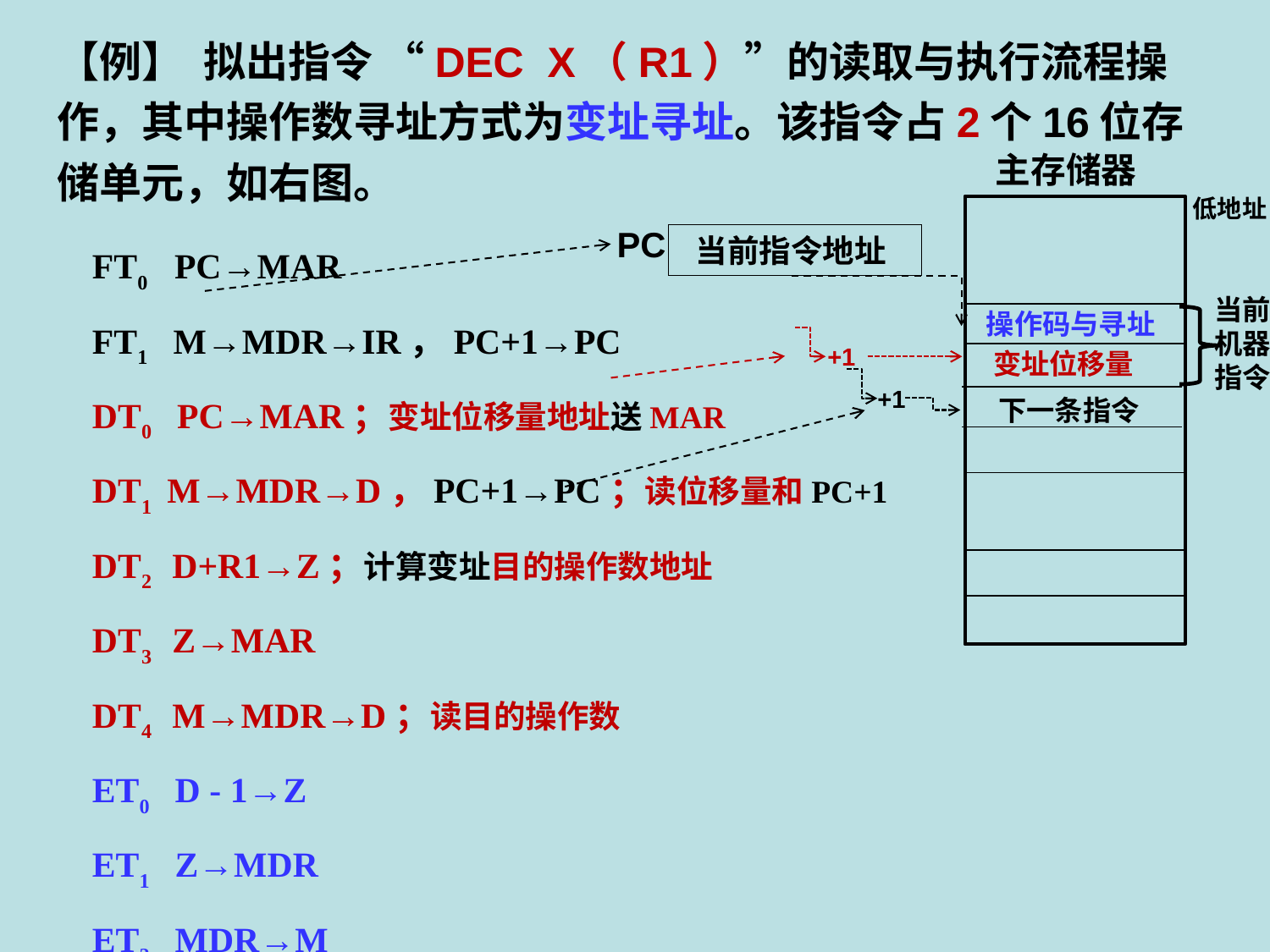

【例】  拟出指令 “DEC  X（R1）”的读取与执行流程操作，其中操作数寻址方式为变址寻址。该指令占2个16位存储单元，如右图。
主存储器
低地址

PC
 当前指令地址
FT0   PC→MAR
FT1     M→MDR→IR，PC+1→PC
DT0     PC→MAR；变址位移量地址送MAR
DT1   M→MDR→D，PC+1→PC；读位移量和PC+1
DT2    D+R1→Z；计算变址目的操作数地址
DT3    Z→MAR
DT4    M→MDR→D；读目的操作数
ET0     D - 1→Z
ET1     Z→MDR
ET2     MDR→M
当前机器指令
操作码与寻址

+1
变址位移量
+1
   下一条指令